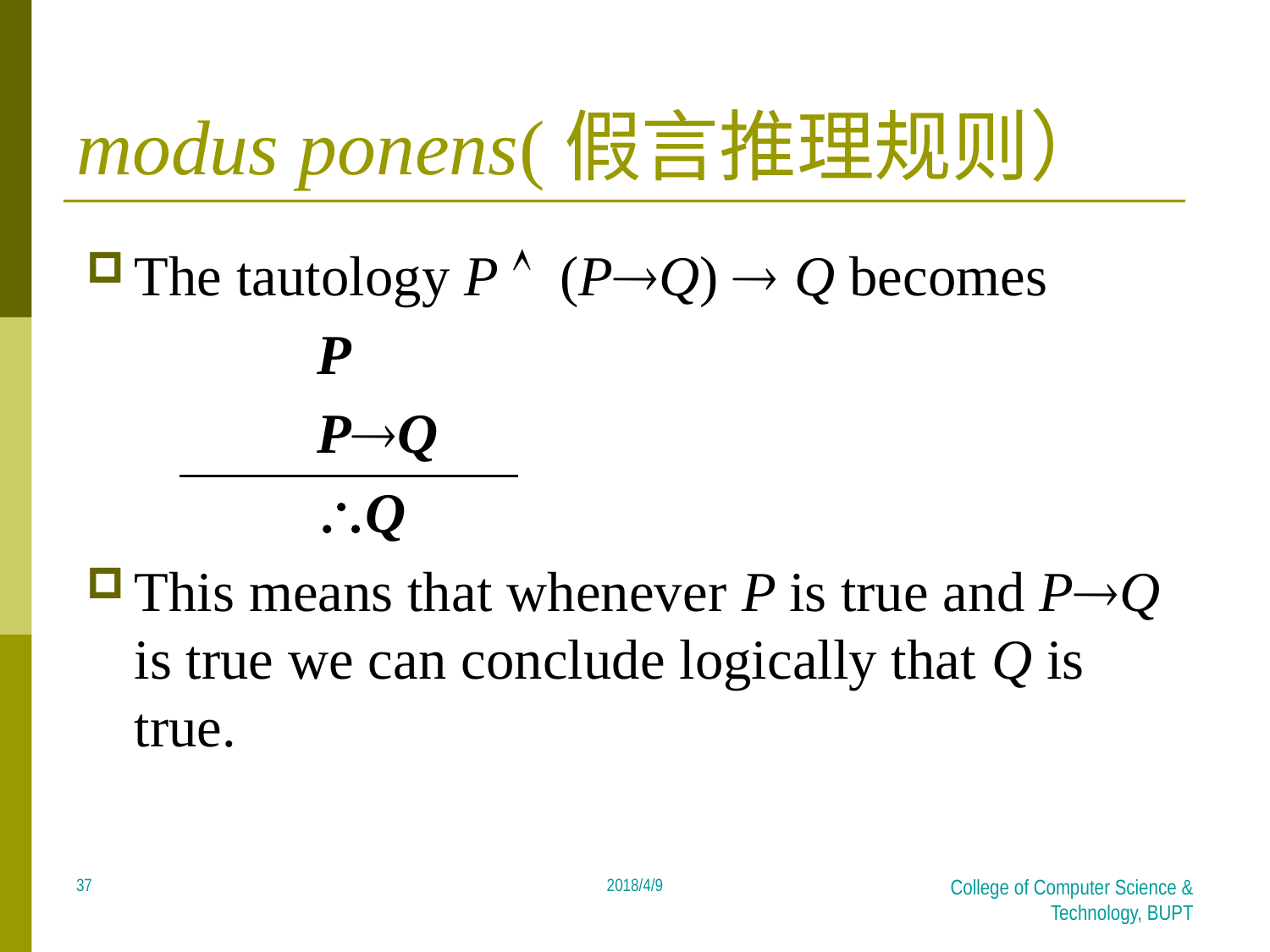

# modus ponens(假言推理规则）
The tautology P ∧ (P→Q) → Q becomes
		P
		P→Q
		∴Q
This means that whenever P is true and P→Q is true we can conclude logically that Q is true.
37
2018/4/9
College of Computer Science & Technology, BUPT